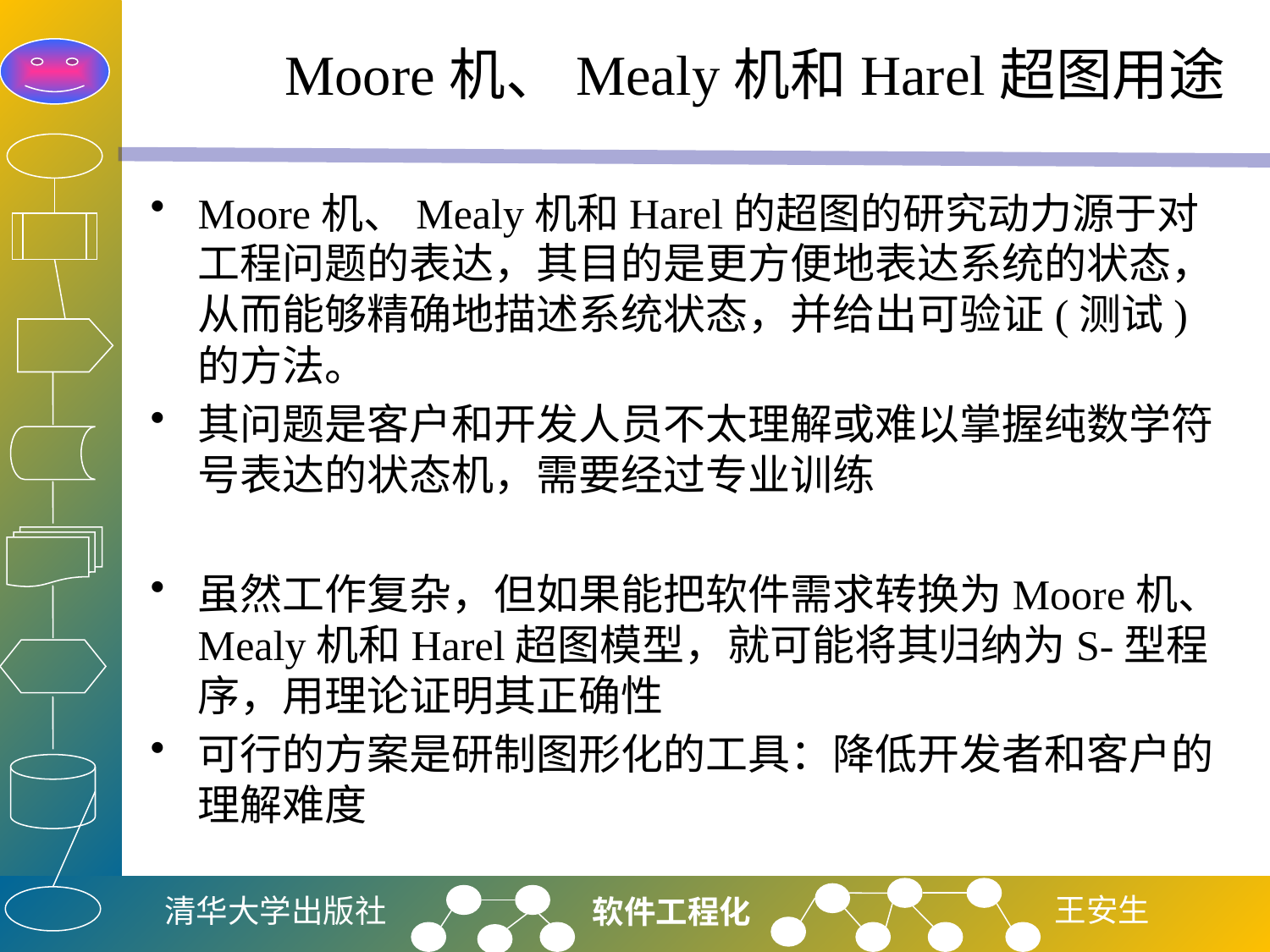

# Moore机、Mealy机和Harel超图用途
Moore机、Mealy机和Harel的超图的研究动力源于对工程问题的表达，其目的是更方便地表达系统的状态，从而能够精确地描述系统状态，并给出可验证(测试)的方法。
其问题是客户和开发人员不太理解或难以掌握纯数学符号表达的状态机，需要经过专业训练

虽然工作复杂，但如果能把软件需求转换为Moore机、Mealy机和Harel超图模型，就可能将其归纳为S-型程序，用理论证明其正确性
可行的方案是研制图形化的工具：降低开发者和客户的理解难度